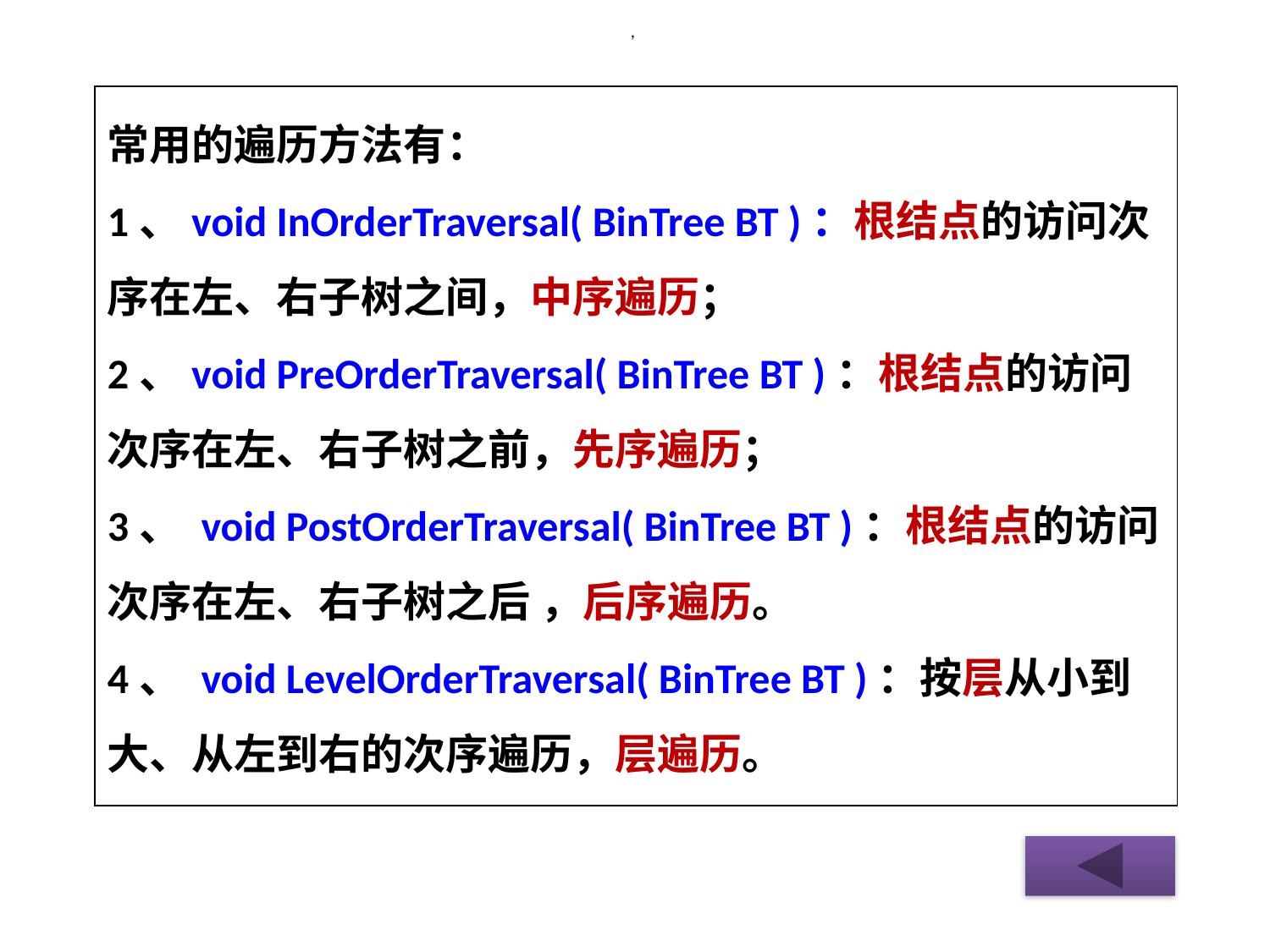

,
常用的遍历方法有：
1、void InOrderTraversal( BinTree BT )：根结点的访问次序在左、右子树之间，中序遍历；
2、void PreOrderTraversal( BinTree BT )：根结点的访问次序在左、右子树之前，先序遍历；
3、 void PostOrderTraversal( BinTree BT )：根结点的访问次序在左、右子树之后 ，后序遍历。
4、 void LevelOrderTraversal( BinTree BT )：按层从小到大、从左到右的次序遍历，层遍历。